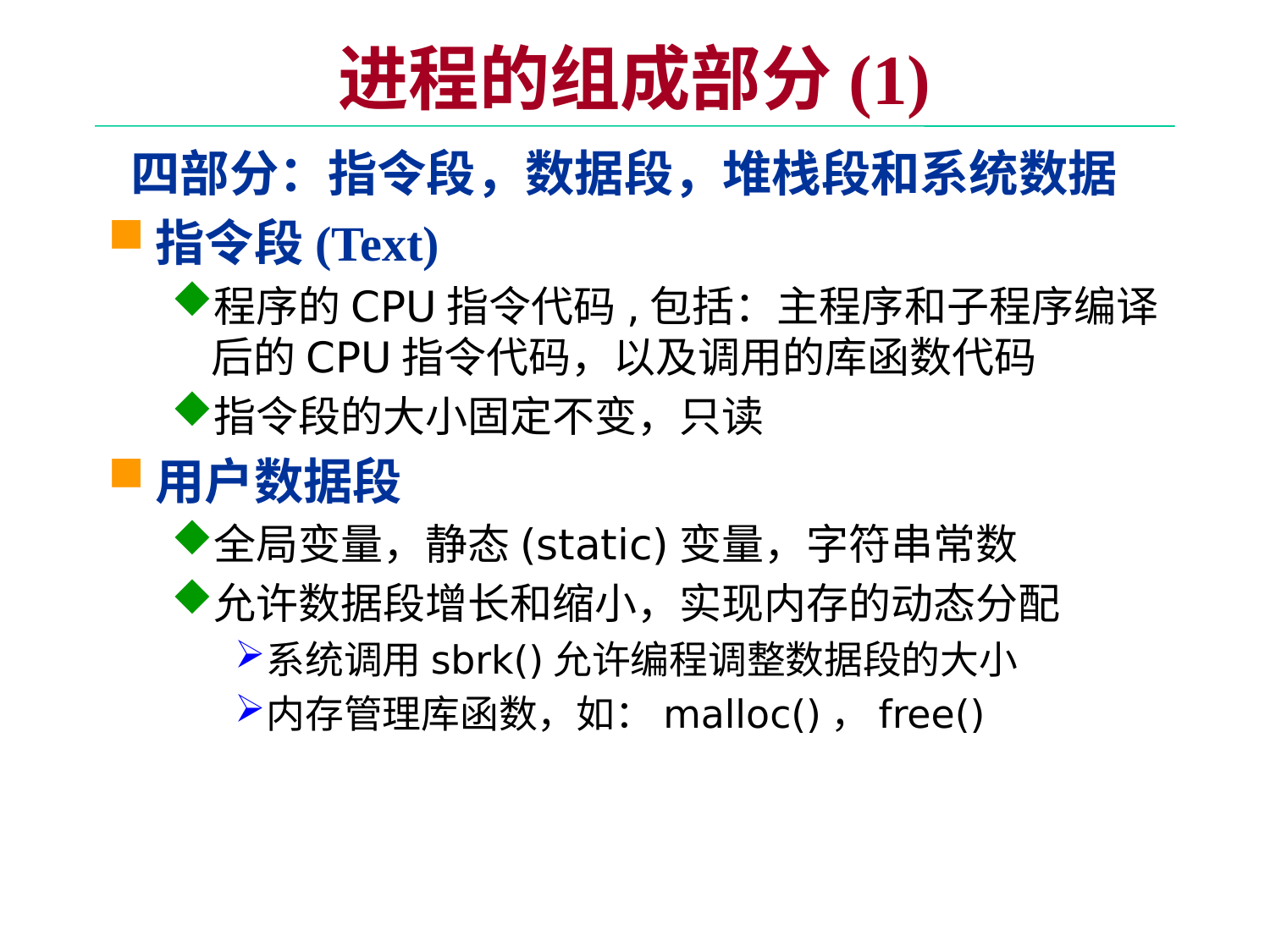

# 进程的组成部分(1)
 四部分：指令段，数据段，堆栈段和系统数据
指令段(Text)
程序的CPU指令代码,包括：主程序和子程序编译后的CPU指令代码，以及调用的库函数代码
指令段的大小固定不变，只读
用户数据段
全局变量，静态(static)变量，字符串常数
允许数据段增长和缩小，实现内存的动态分配
系统调用sbrk()允许编程调整数据段的大小
内存管理库函数，如：malloc()，free()